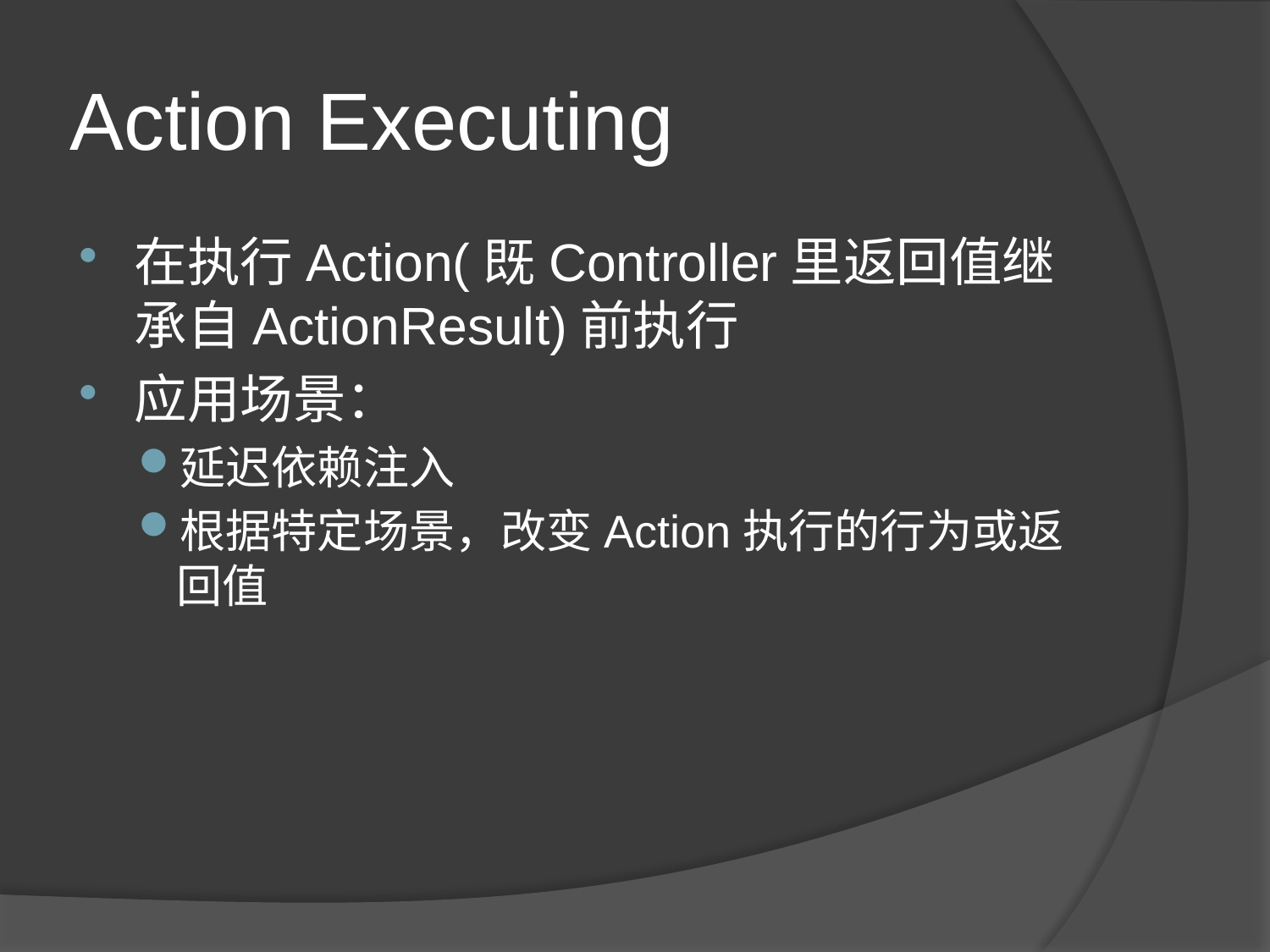

# Action Executing
在执行Action(既Controller里返回值继承自ActionResult)前执行
应用场景：
延迟依赖注入
根据特定场景，改变Action执行的行为或返回值